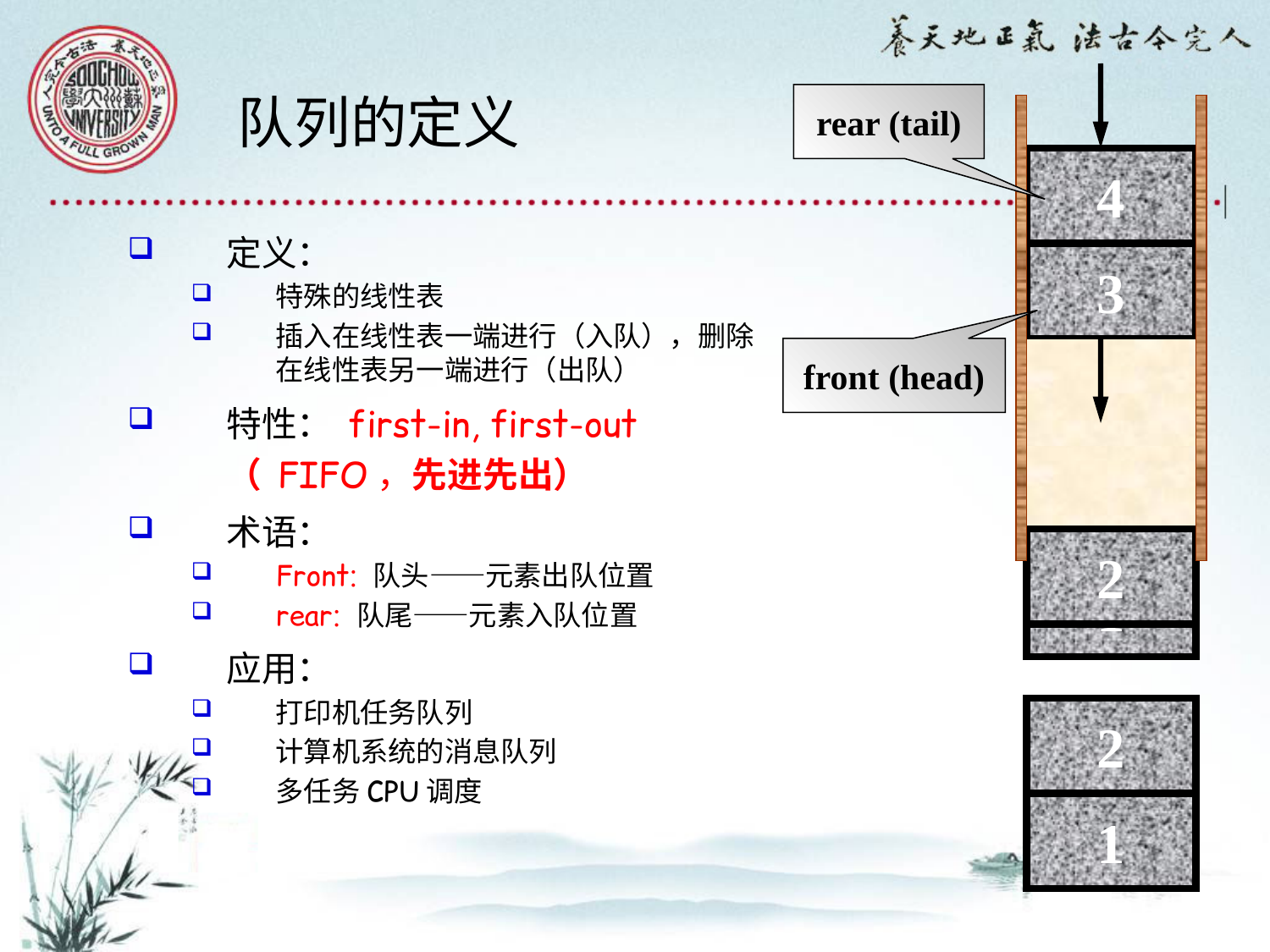

# 队列的定义
rear (tail)

4
定义：
特殊的线性表
插入在线性表一端进行（入队），删除在线性表另一端进行（出队）
特性： first-in, first-out （ FIFO，先进先出）
术语：
Front: 队头——元素出队位置
rear: 队尾——元素入队位置
应用：
打印机任务队列
计算机系统的消息队列
多任务CPU调度

3
front (head)
2

1

2
1
2
1